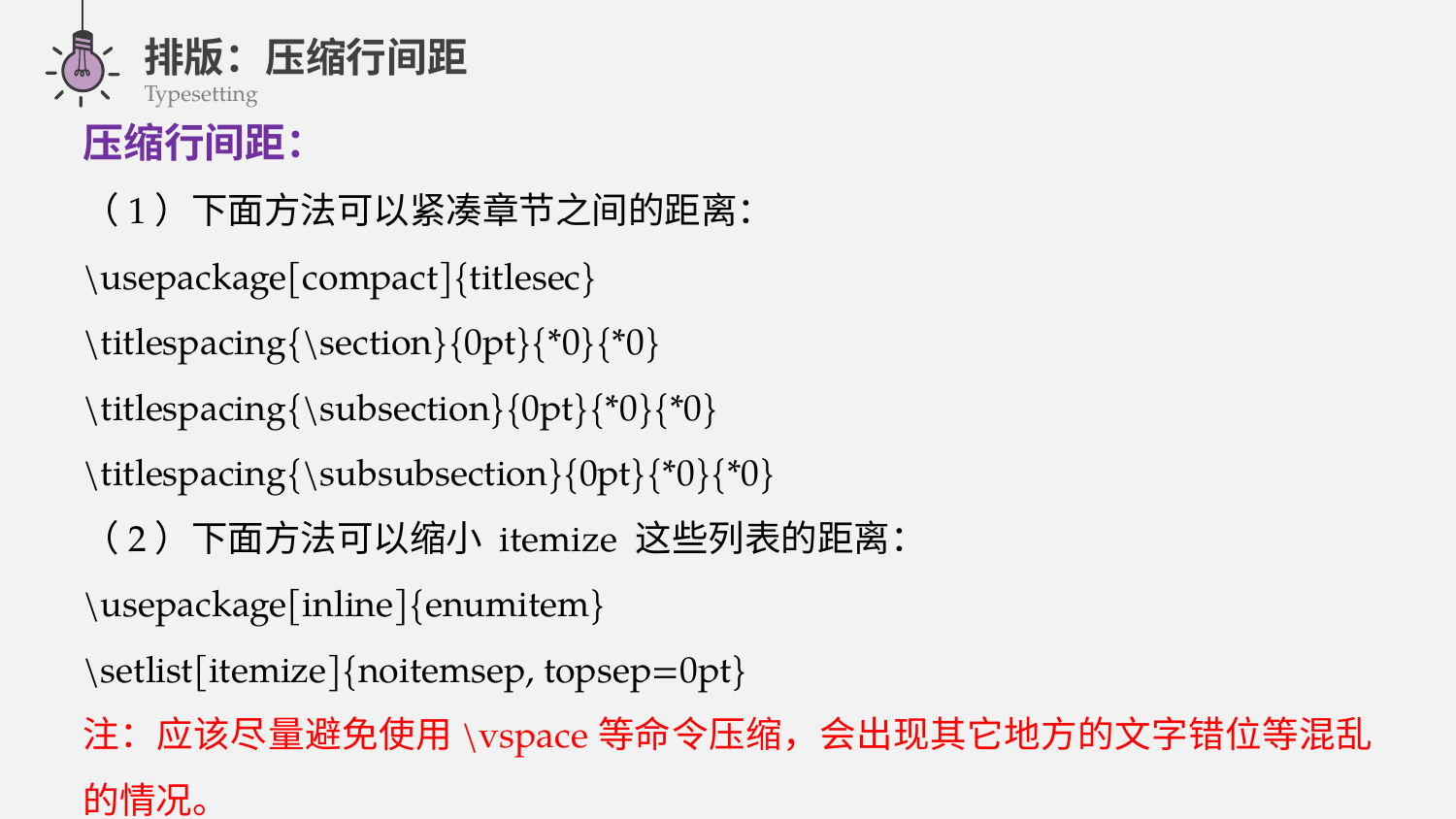

排版：压缩行间距
Typesetting

压缩行间距：
（1）下面方法可以紧凑章节之间的距离：
\usepackage[compact]{titlesec}
\titlespacing{\section}{0pt}{*0}{*0}
\titlespacing{\subsection}{0pt}{*0}{*0}
\titlespacing{\subsubsection}{0pt}{*0}{*0}
（2）下面方法可以缩小 itemize 这些列表的距离：
\usepackage[inline]{enumitem}
\setlist[itemize]{noitemsep, topsep=0pt}
注：应该尽量避免使用\vspace等命令压缩，会出现其它地方的文字错位等混乱的情况。